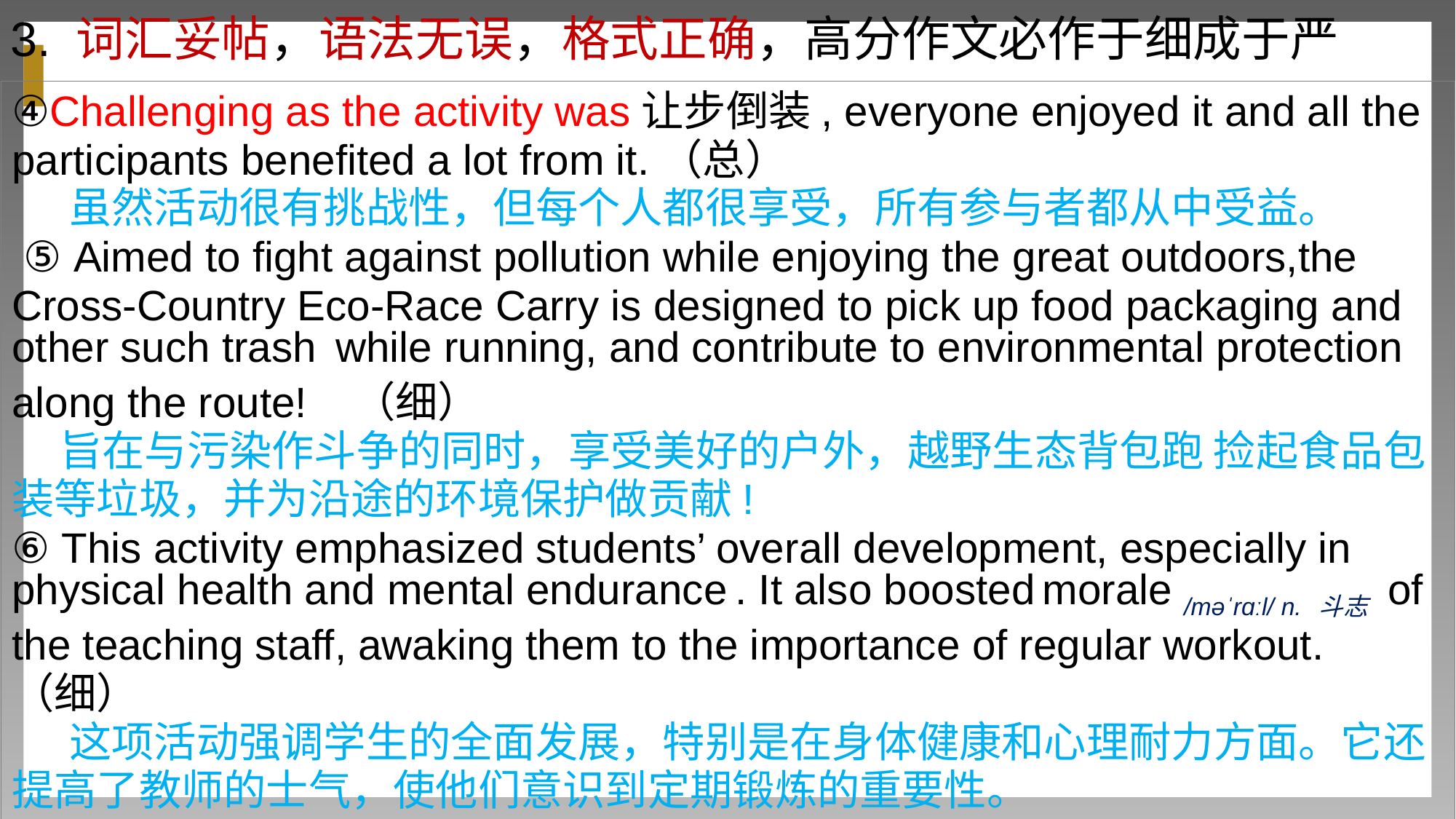

3. 词汇妥帖，语法无误，格式正确，高分作文必作于细成于严

④Challenging as the activity was让步倒装, everyone enjoyed it and all the participants benefited a lot from it.（总）
     虽然活动很有挑战性，但每个人都很享受，所有参与者都从中受益。
 ⑤ Aimed to fight against pollution while enjoying the great outdoors,the Cross-Country Eco-Race Carry is designed to pick up food packaging and other such trash  while running, and contribute to environmental protection along the route!   （细）
    旨在与污染作斗争的同时，享受美好的户外，越野生态背包跑 捡起食品包装等垃圾，并为沿途的环境保护做贡献!
⑥ This activity emphasized students’ overall development, especially in physical health and mental endurance . It also boosted morale /məˈrɑːl/ n. 斗志 of the teaching staff, awaking them to the importance of regular workout. （细）
     这项活动强调学生的全面发展，特别是在身体健康和心理耐力方面。它还提高了教师的士气，使他们意识到定期锻炼的重要性。